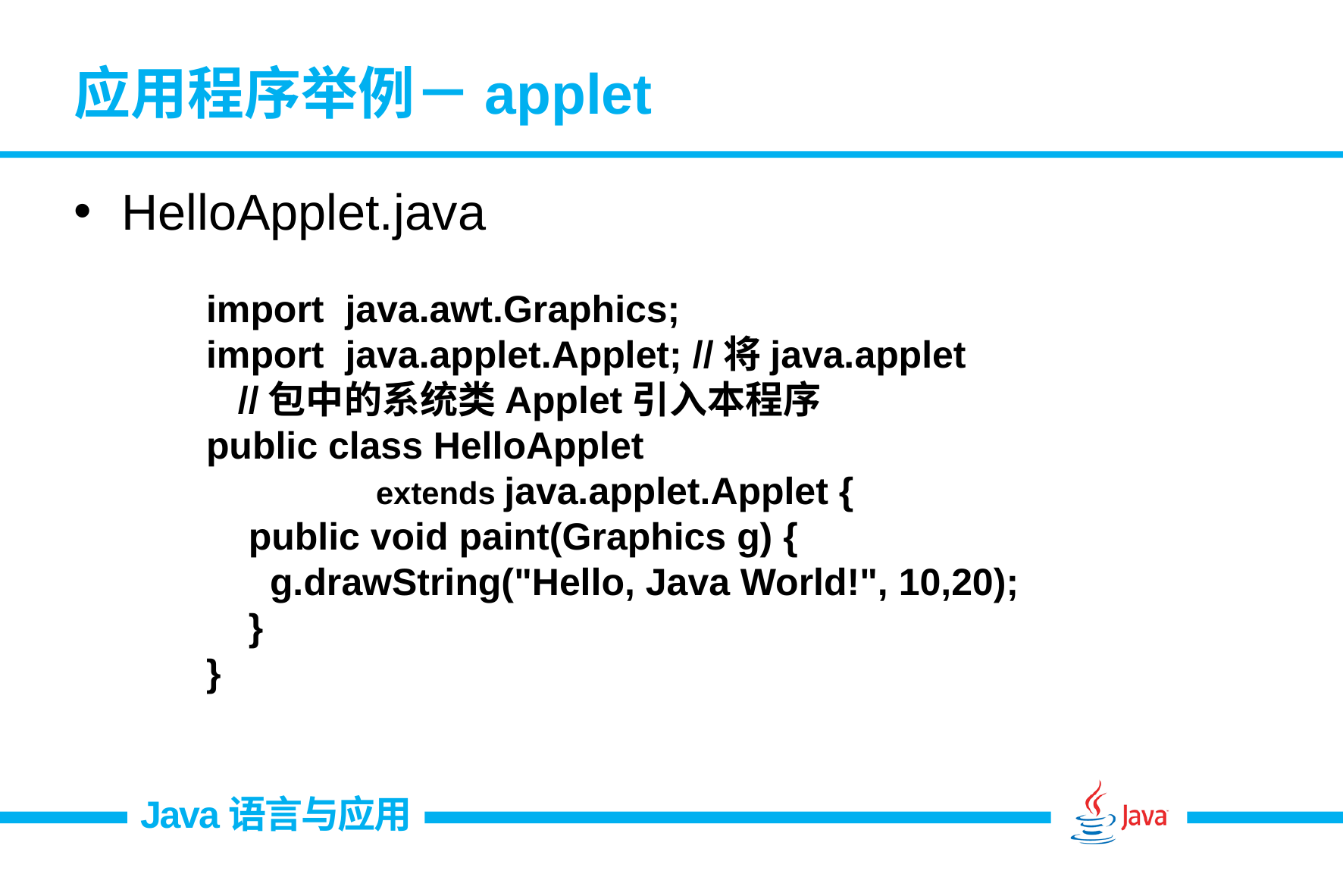

# 应用程序举例－applet
HelloApplet.java
import  java.awt.Graphics;
import  java.applet.Applet; //将java.applet
   //包中的系统类Applet引入本程序
public class HelloApplet
                extends java.applet.Applet {
    public void paint(Graphics g) {
      g.drawString("Hello, Java World!", 10,20);
    }
}